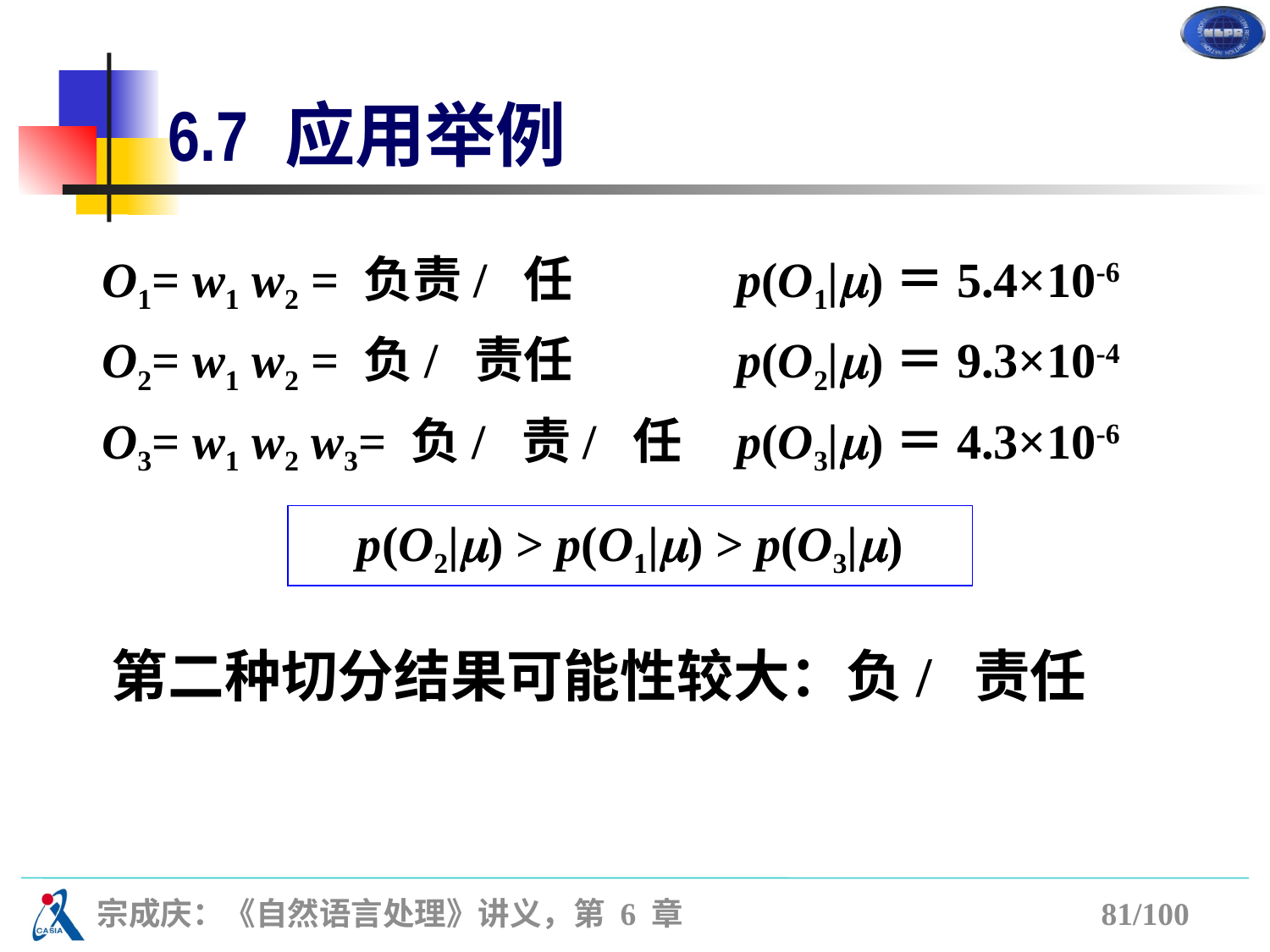

# 6.7 应用举例
O1= w1 w2 = 负责/  任
O2= w1 w2 = 负/  责任
O3= w1 w2 w3= 负/  责/  任
p(O1|μ)＝5.4×10-6
p(O2|μ)＝9.3×10-4
p(O3|μ)＝4.3×10-6
p(O2|μ) > p(O1|μ) > p(O3|μ)
第二种切分结果可能性较大：负/  责任